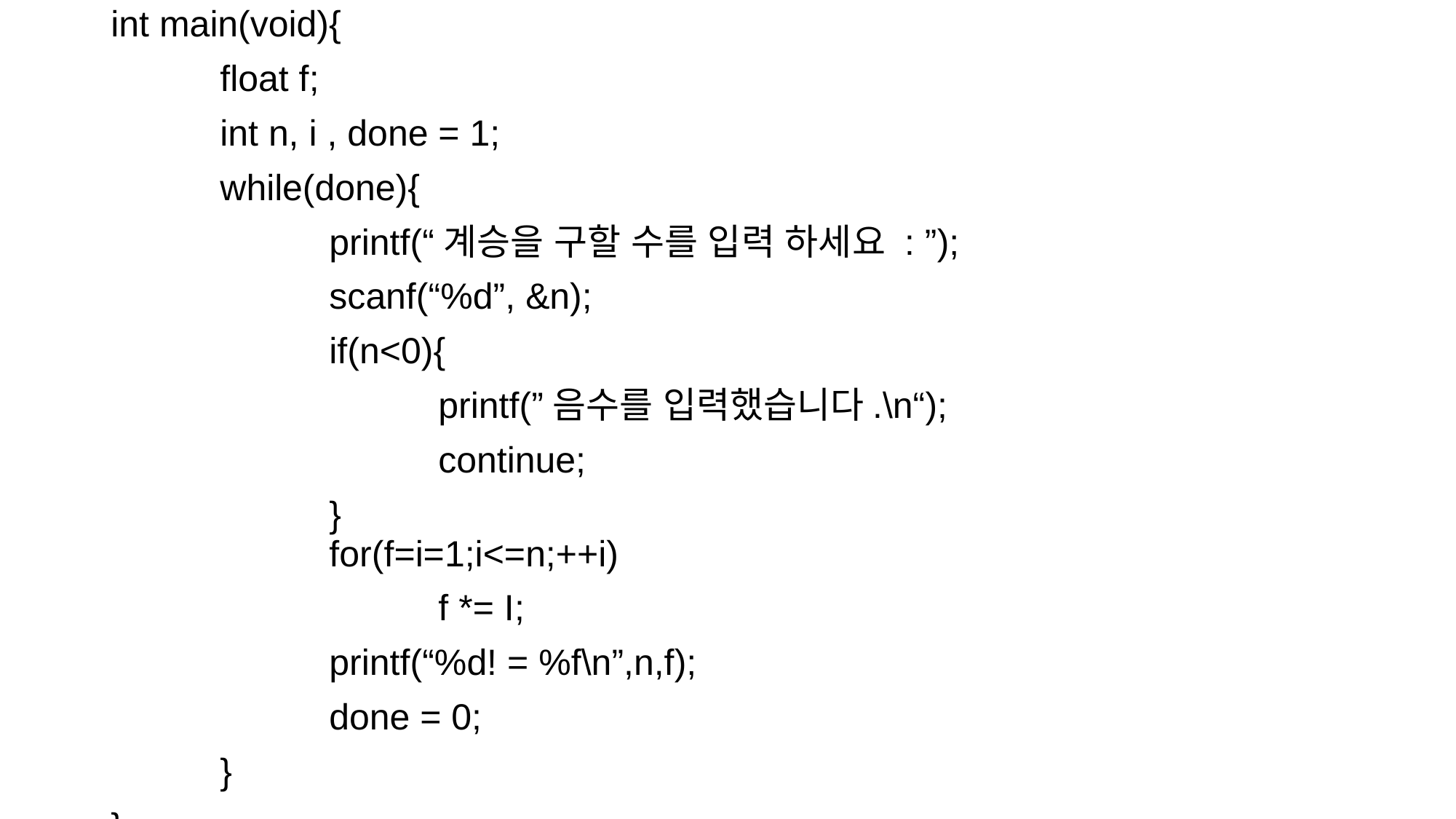

int main(void){
	float f;
	int n, i , done = 1;
	while(done){
		printf(“계승을 구할 수를 입력 하세요 : ”);
		scanf(“%d”, &n);
		if(n<0){
			printf(”음수를 입력했습니다.\n“);
			continue;
		}
		for(f=i=1;i<=n;++i)
			f *= I;
		printf(“%d! = %f\n”,n,f);
		done = 0;
	}
}